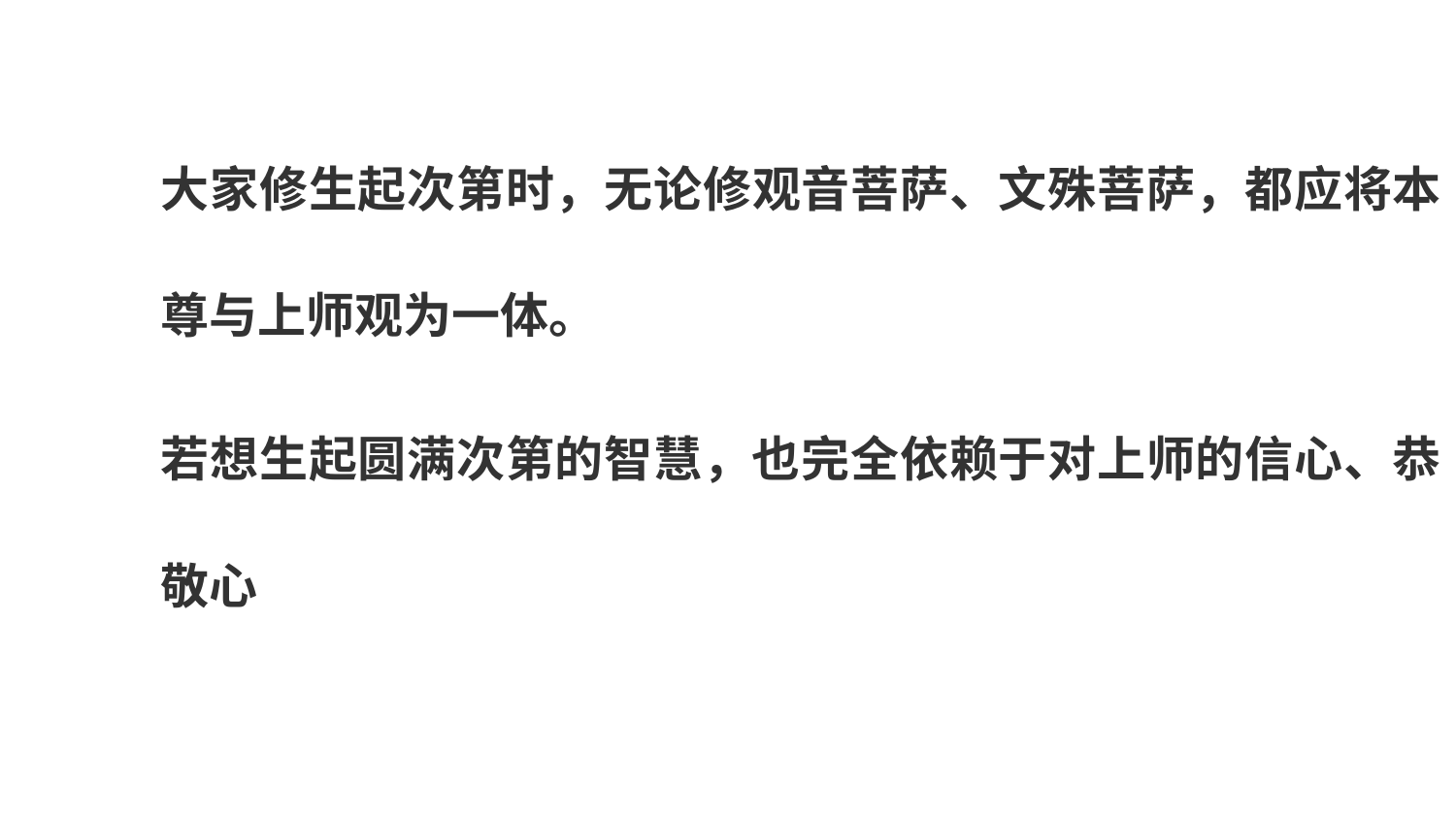

大家修生起次第时，无论修观音菩萨、文殊菩萨，都应将本尊与上师观为一体。
若想生起圆满次第的智慧，也完全依赖于对上师的信心、恭敬心